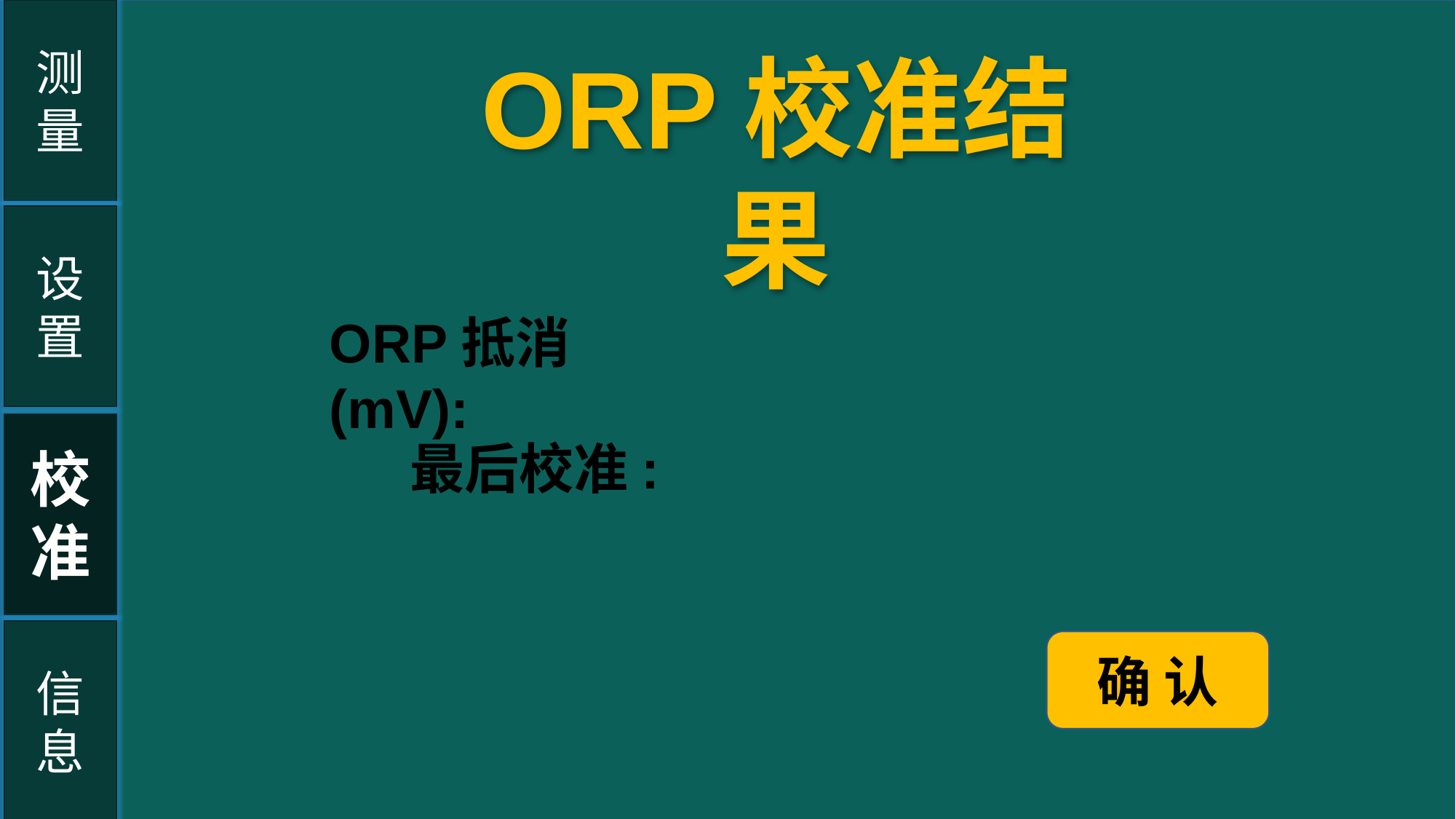

测
量
ORP校准结果
设置
ORP抵消(mV):
校
准
最后校准:
信
息
确 认